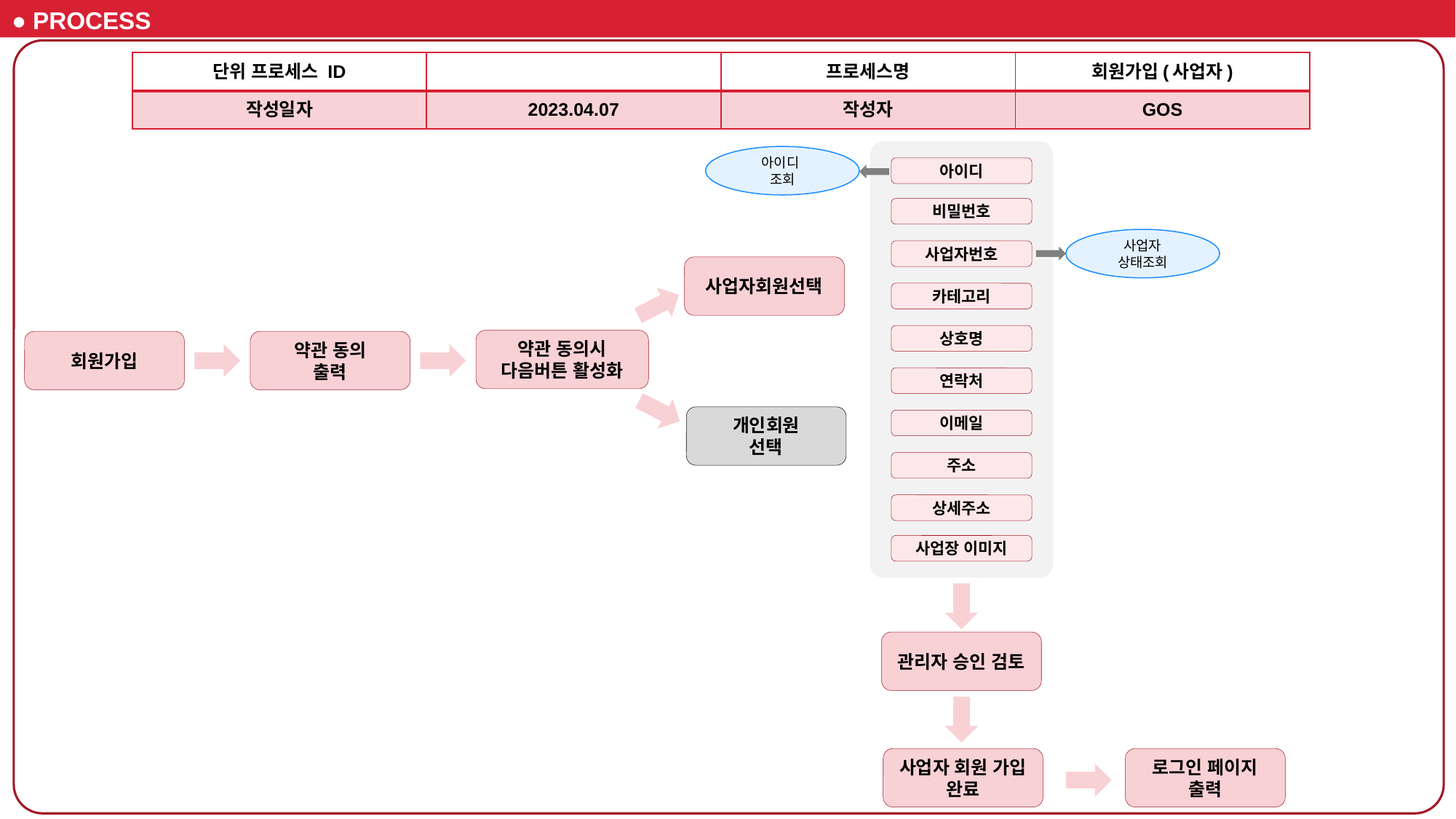

● PROCESS

| 단위 프로세스 ID |  | 프로세스명 | 회원가입(사업자) |
| --- | --- | --- | --- |
| 작성일자 | 2023.04.07 | 작성자 | GOS |

아이디
비밀번호
사업자번호
카테고리
상호명
연락처
이메일
주소
상세주소
사업장 이미지
아이디
조회

사업자 상태조회

사업자회원선택

약관 동의시
다음버튼 활성화
회원가입
약관 동의
출력

개인회원
선택

관리자 승인 검토

사업자 회원 가입 완료
로그인 페이지
출력